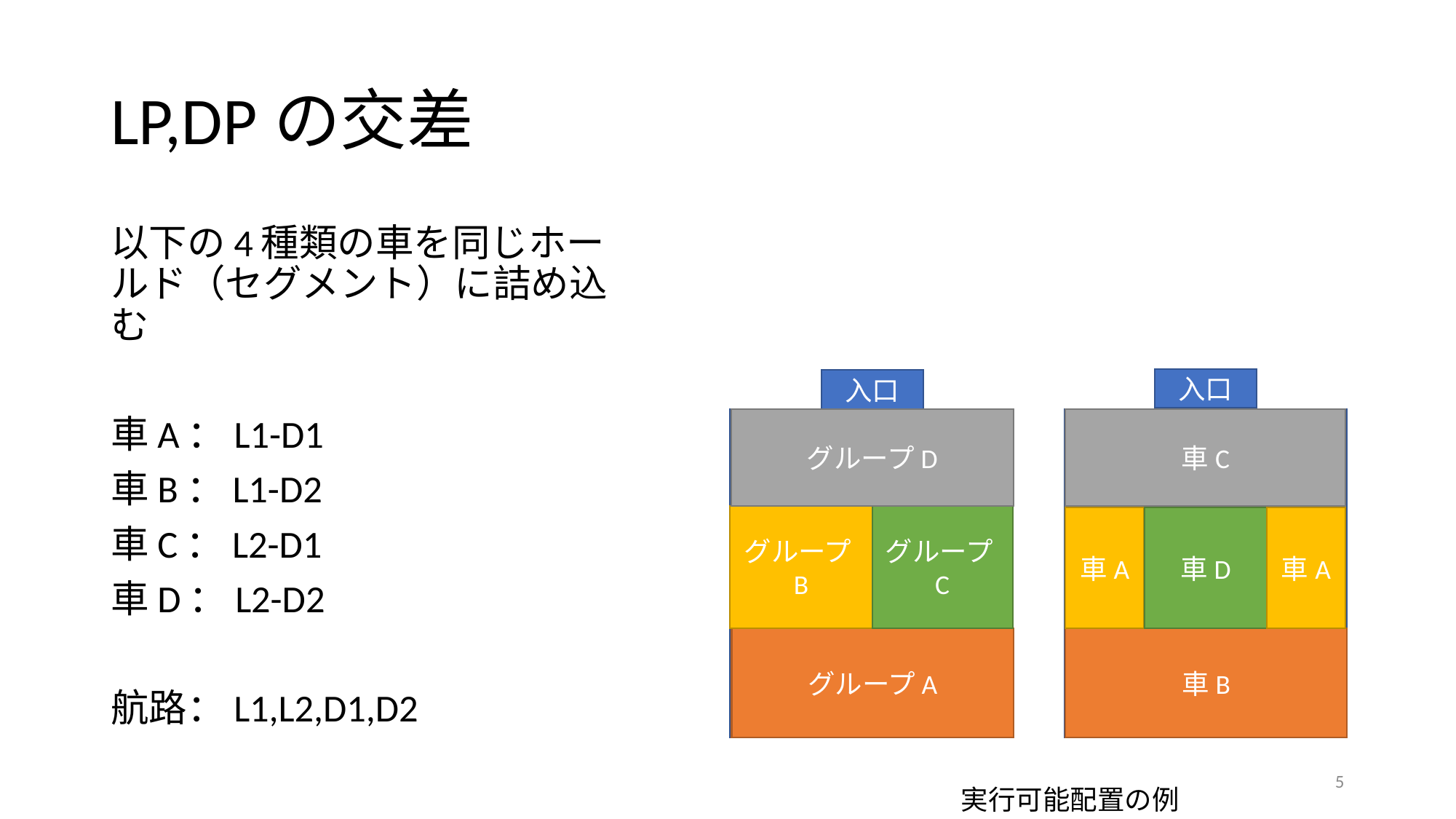

# LP,DPの交差
以下の4種類の車を同じホールド（セグメント）に詰め込む

車A：L1-D1
車B：L1-D2
車C：L2-D1
車D：L2-D2

航路：L1,L2,D1,D2
入口
入口

グループD

車C
グループC
グループB
車A
車A
車D
グループA
車B
5
実行可能配置の例